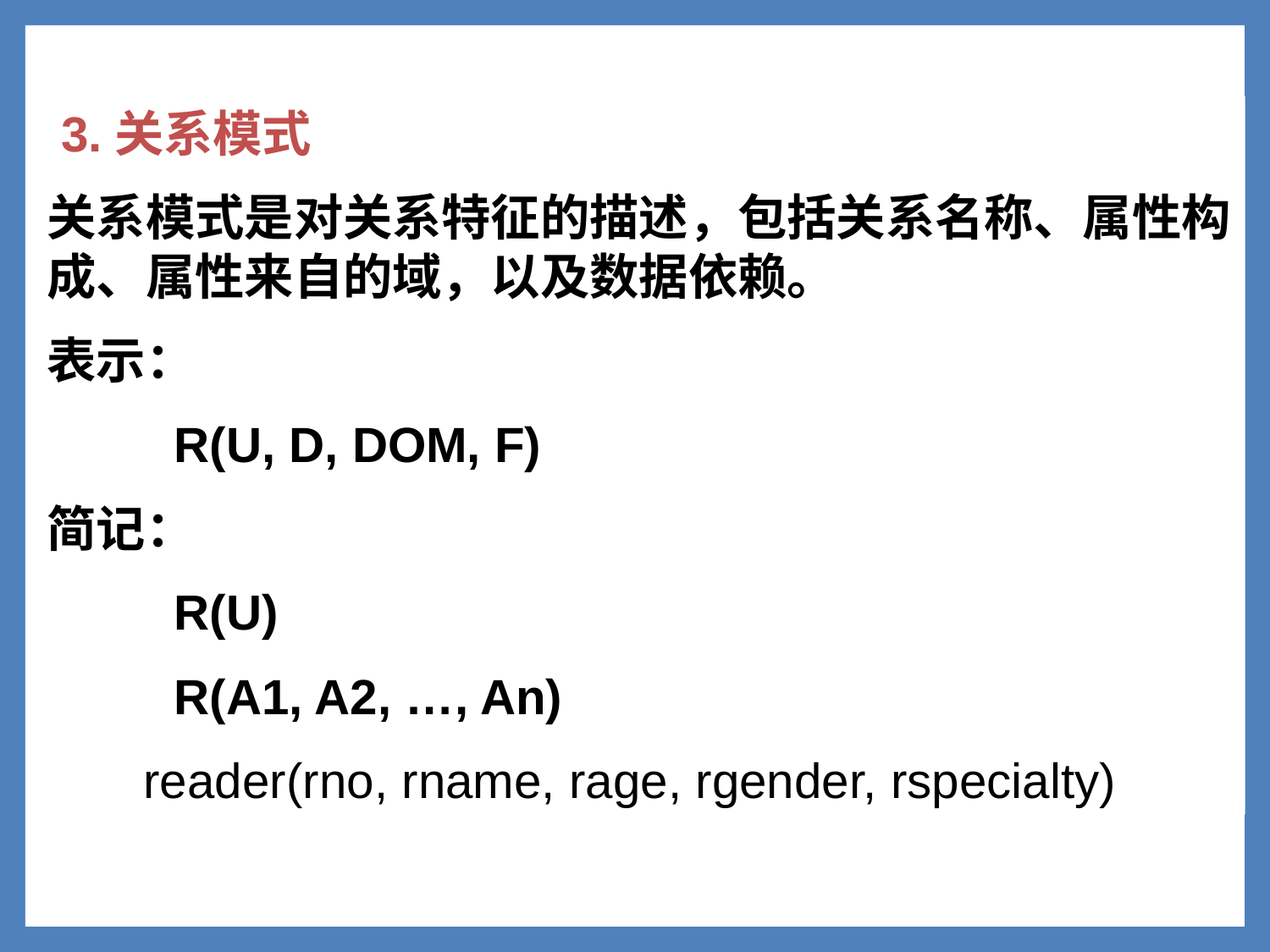

3.关系模式
关系模式是对关系特征的描述，包括关系名称、属性构成、属性来自的域，以及数据依赖。
表示：
	R(U, D, DOM, F)
简记：
	R(U)
	R(A1, A2, …, An)
       reader(rno, rname, rage, rgender, rspecialty)

1